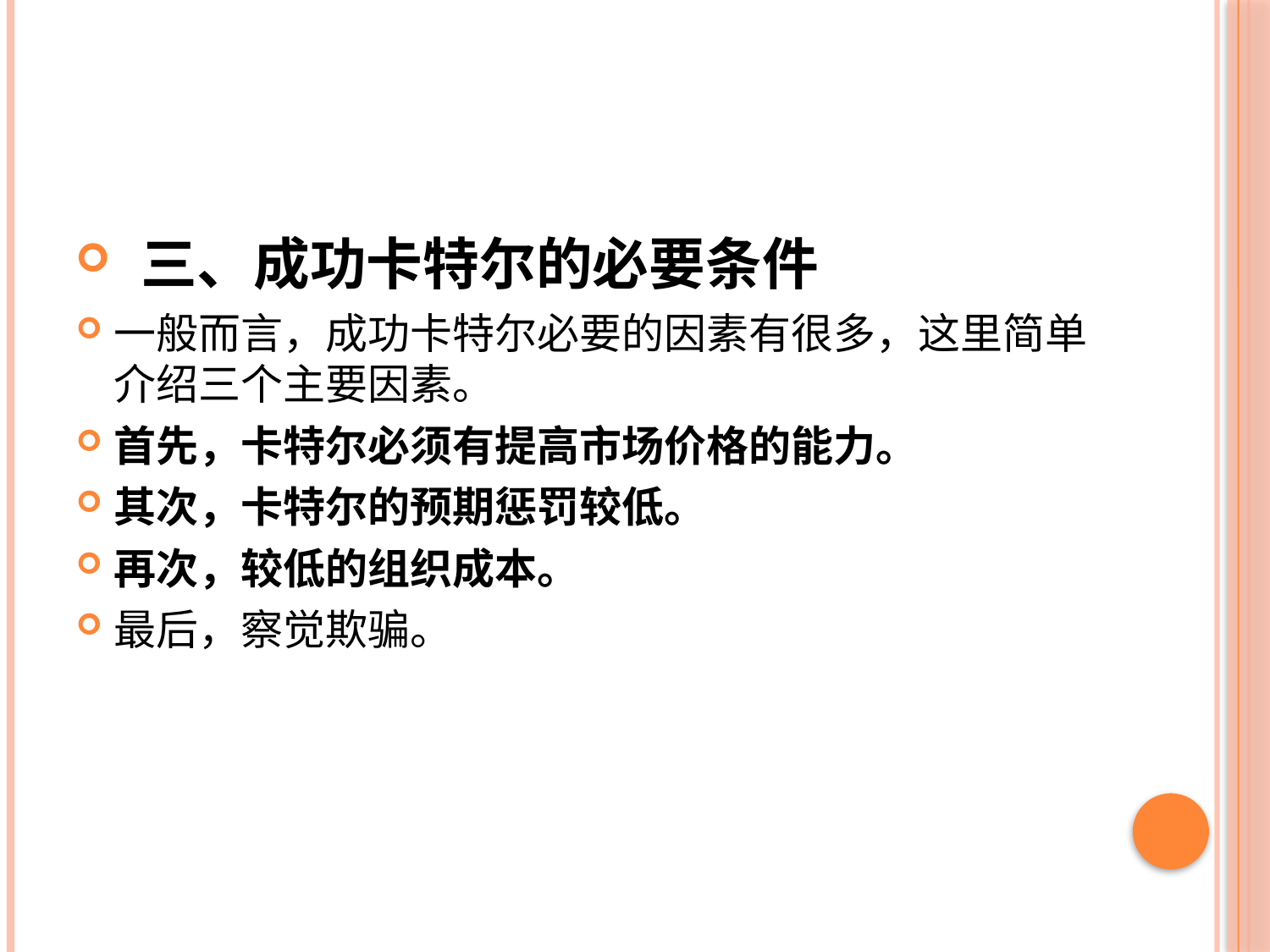

#
 三、成功卡特尔的必要条件
一般而言，成功卡特尔必要的因素有很多，这里简单介绍三个主要因素。
首先，卡特尔必须有提高市场价格的能力。
其次，卡特尔的预期惩罚较低。
再次，较低的组织成本。
最后，察觉欺骗。